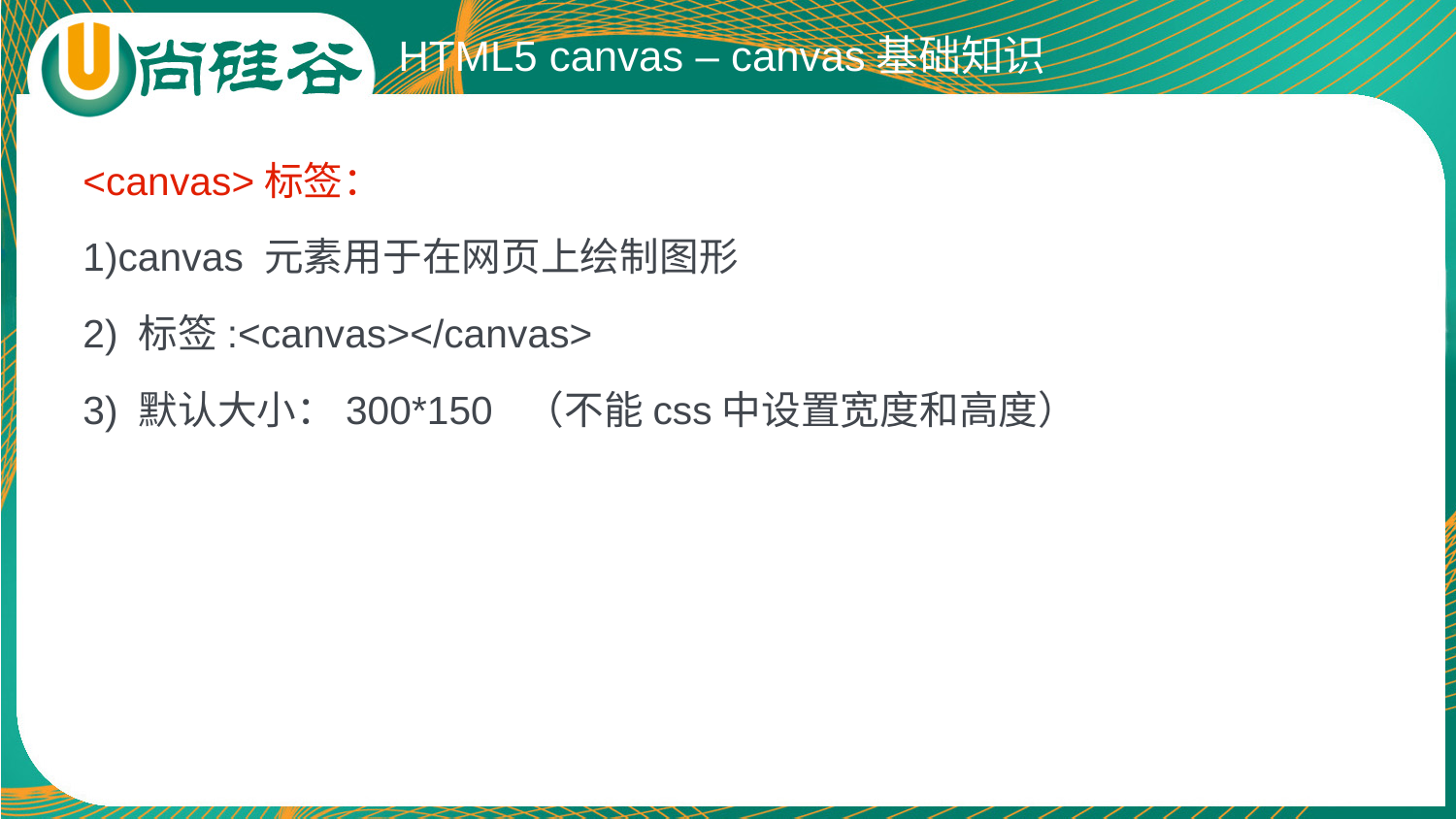

# HTML5 canvas – canvas基础知识
<canvas>标签：
1)canvas 元素用于在网页上绘制图形
2) 标签:<canvas></canvas>
3) 默认大小：300*150  （不能css中设置宽度和高度）